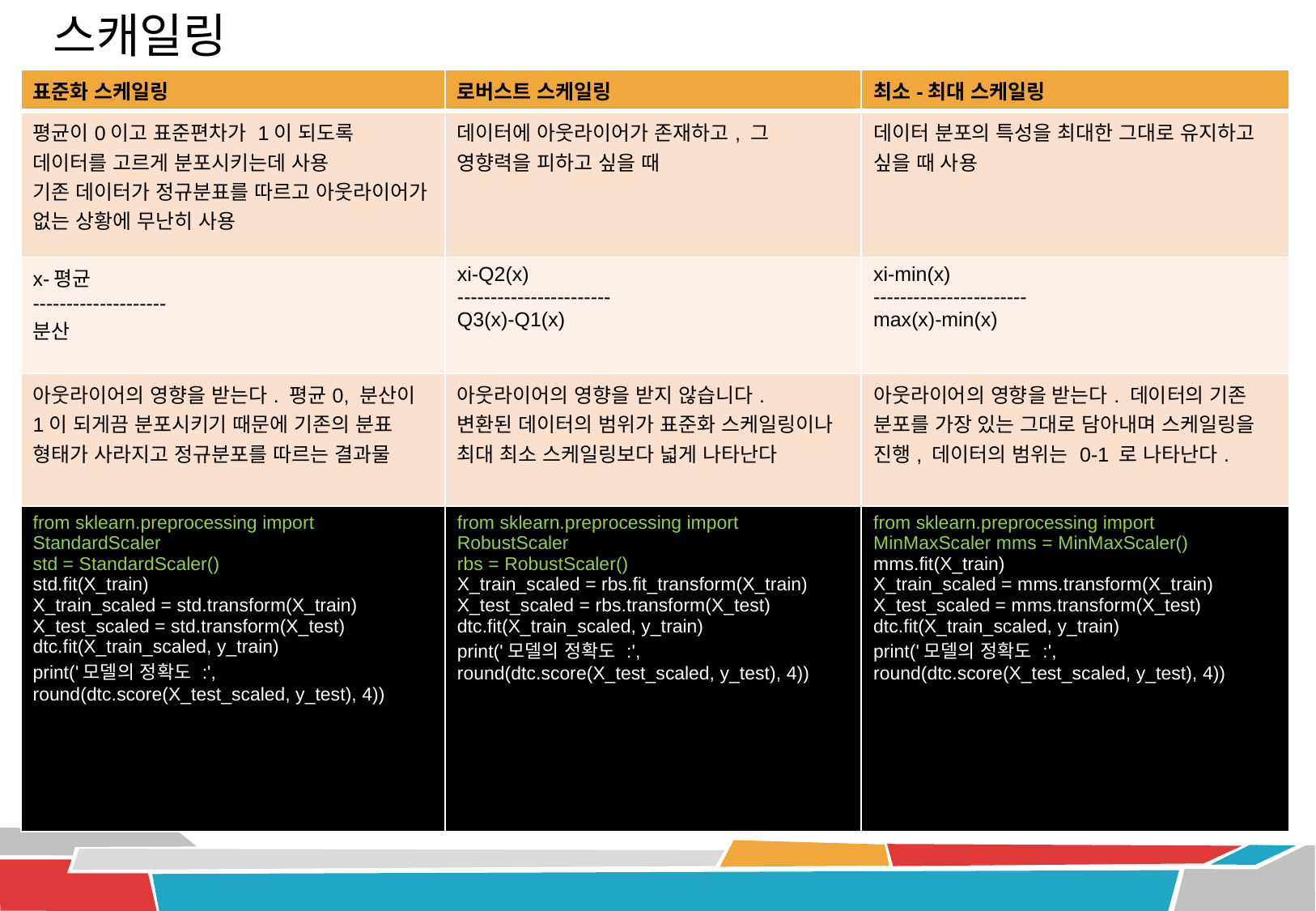

스캐일링
| 표준화 스케일링 | 로버스트 스케일링 | 최소-최대 스케일링 |
| --- | --- | --- |
| 평균이0이고 표준편차가 1이 되도록 데이터를 고르게 분포시키는데 사용 기존 데이터가 정규분표를 따르고 아웃라이어가 없는 상황에 무난히 사용 | 데이터에 아웃라이어가 존재하고, 그 영향력을 피하고 싶을 때 | 데이터 분포의 특성을 최대한 그대로 유지하고 싶을 때 사용 |
| x-평균 -------------------- 분산 | xi-Q2(x) ----------------------- Q3(x)-Q1(x) | xi-min(x) ----------------------- max(x)-min(x) |
| 아웃라이어의 영향을 받는다. 평균0, 분산이 1이 되게끔 분포시키기 때문에 기존의 분표 형태가 사라지고 정규분포를 따르는 결과물 | 아웃라이어의 영향을 받지 않습니다. 변환된 데이터의 범위가 표준화 스케일링이나 최대 최소 스케일링보다 넓게 나타난다 | 아웃라이어의 영향을 받는다. 데이터의 기존 분포를 가장 있는 그대로 담아내며 스케일링을 진행, 데이터의 범위는 0-1 로 나타난다. |
| from sklearn.preprocessing import StandardScaler std = StandardScaler() std.fit(X\_train) X\_train\_scaled = std.transform(X\_train) X\_test\_scaled = std.transform(X\_test) dtc.fit(X\_train\_scaled, y\_train) print('모델의 정확도 :', round(dtc.score(X\_test\_scaled, y\_test), 4)) | from sklearn.preprocessing import RobustScaler rbs = RobustScaler() X\_train\_scaled = rbs.fit\_transform(X\_train) X\_test\_scaled = rbs.transform(X\_test) dtc.fit(X\_train\_scaled, y\_train) print('모델의 정확도 :', round(dtc.score(X\_test\_scaled, y\_test), 4)) | from sklearn.preprocessing import MinMaxScaler mms = MinMaxScaler() mms.fit(X\_train) X\_train\_scaled = mms.transform(X\_train) X\_test\_scaled = mms.transform(X\_test) dtc.fit(X\_train\_scaled, y\_train) print('모델의 정확도 :', round(dtc.score(X\_test\_scaled, y\_test), 4)) |